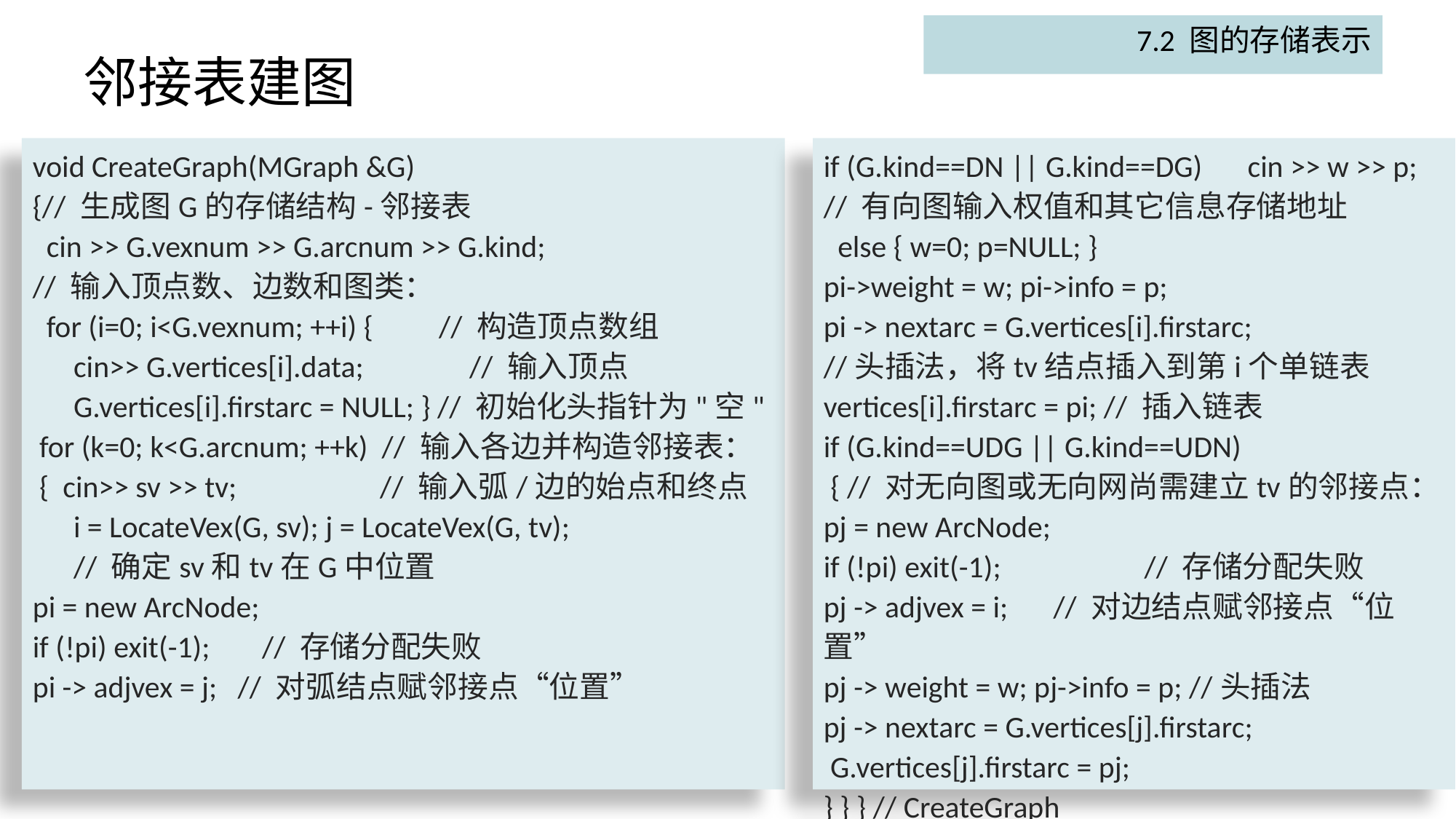

7.2 图的存储表示
# 邻接表建图
void CreateGraph(MGraph &G)
{// 生成图G的存储结构-邻接表
  cin >> G.vexnum >> G.arcnum >> G.kind;
// 输入顶点数、边数和图类：
  for (i=0; i<G.vexnum; ++i) { 　  // 构造顶点数组
cin>> G.vertices[i].data;　　　// 输入顶点
G.vertices[i].firstarc = NULL; } // 初始化头指针为"空"
 for (k=0; k<G.arcnum; ++k)  // 输入各边并构造邻接表：
 {  cin>> sv >> tv; 　　　　// 输入弧/边的始点和终点
i = LocateVex(G, sv); j = LocateVex(G, tv);
	// 确定sv和tv在G中位置
pi = new ArcNode;
if (!pi) exit(-1); 　// 存储分配失败
pi -> adjvex = j;   // 对弧结点赋邻接点“位置”

if (G.kind==DN || G.kind==DG)　cin >> w >> p;
// 有向图输入权值和其它信息存储地址
 else { w=0; p=NULL; }
pi->weight = w; pi->info = p;
pi -> nextarc = G.vertices[i].firstarc;
//头插法，将tv结点插入到第i个单链表
vertices[i].firstarc = pi; // 插入链表
if (G.kind==UDG || G.kind==UDN)
 { // 对无向图或无向网尚需建立tv的邻接点：
pj = new ArcNode;
if (!pi) exit(-1); 　　　　// 存储分配失败
pj -> adjvex = i;　// 对边结点赋邻接点“位置”
pj -> weight = w; pj->info = p; //头插法
pj -> nextarc = G.vertices[j].firstarc;
 G.vertices[j].firstarc = pj;
} } } // CreateGraph